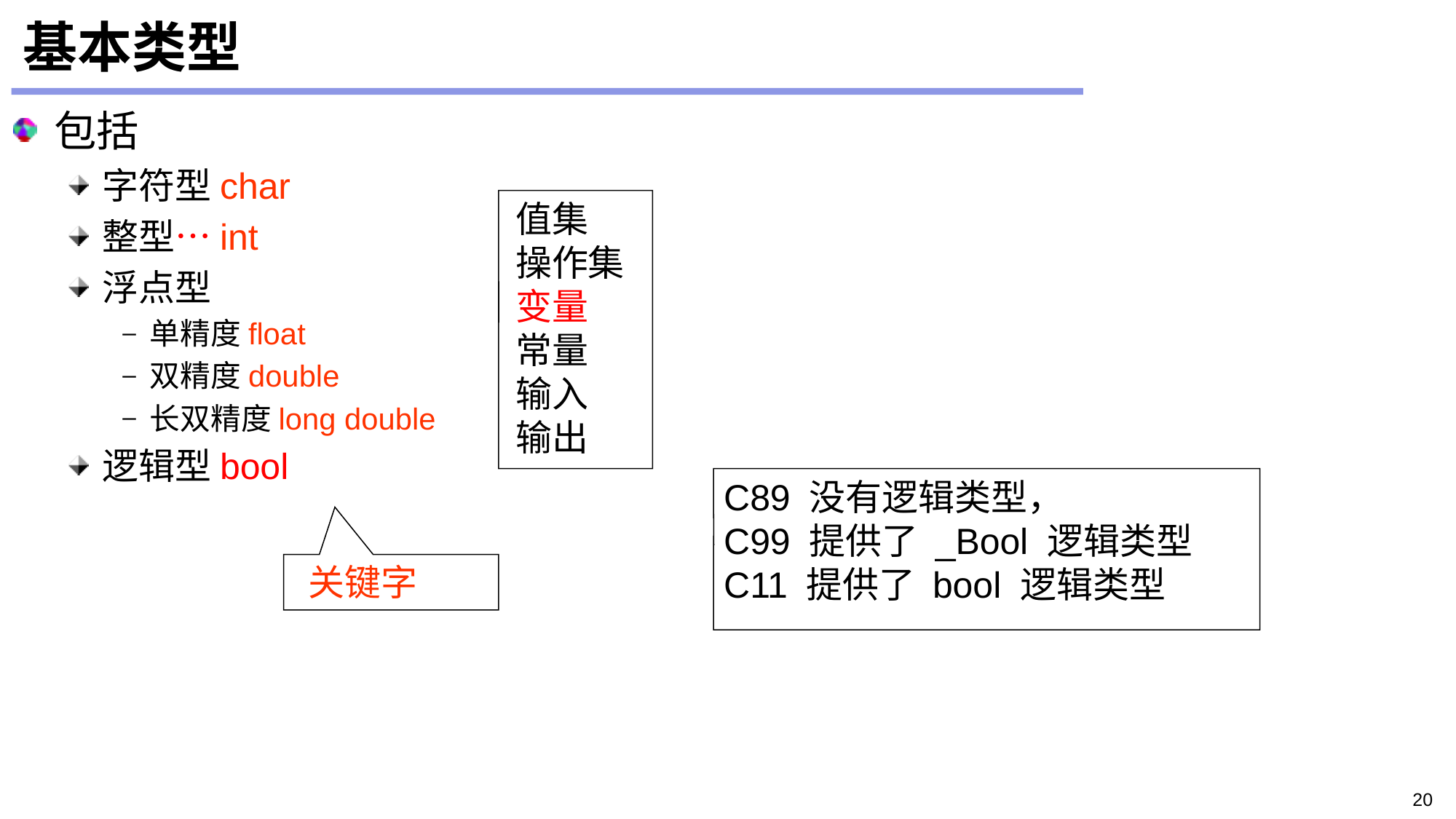

基本类型
包括
字符型char
整型…int
浮点型
单精度float
双精度double
长双精度long double
逻辑型bool

 值集
 操作集
 变量
 常量
 输入
 输出
 C89 没有逻辑类型，
 C99 提供了 _Bool 逻辑类型
 C11 提供了 bool 逻辑类型
  关键字
20